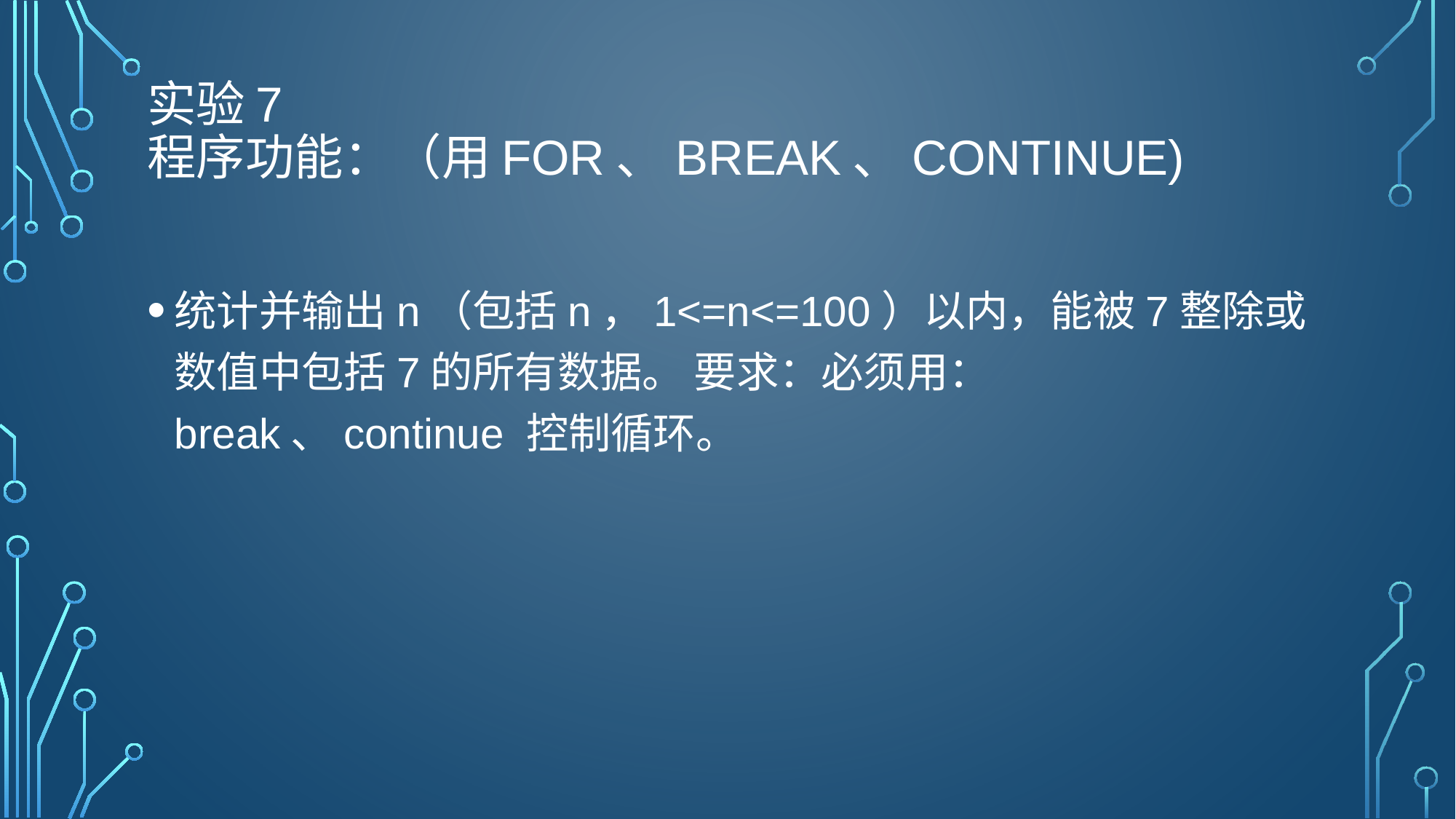

# 实验7 程序功能：（用for、break、continue)
统计并输出n（包括n，1<=n<=100）以内，能被7整除或数值中包括7的所有数据。 要求：必须用：break、continue 控制循环。